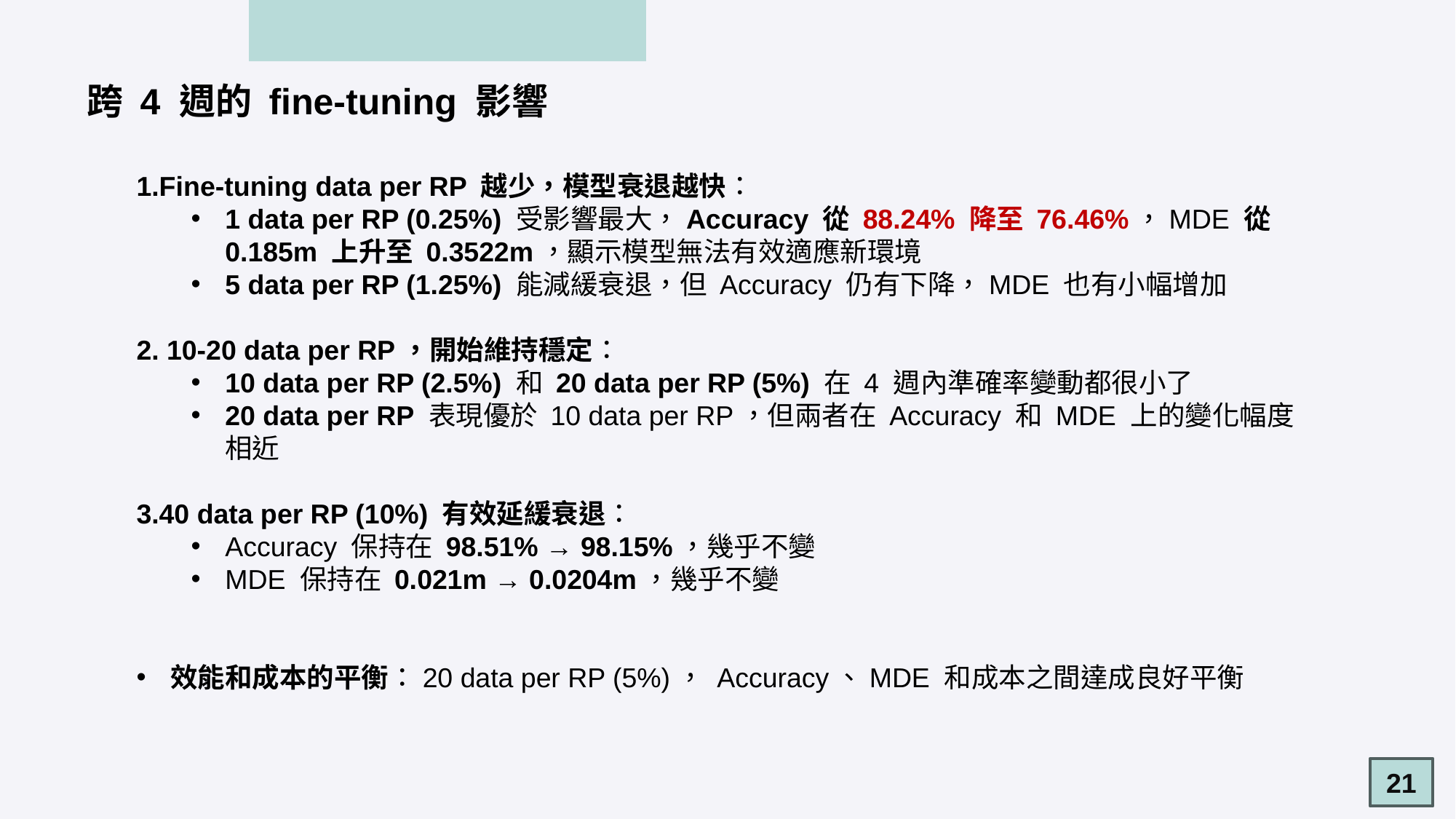

跨 4 週的 fine-tuning 影響
Fine-tuning data per RP 越少，模型衰退越快：
1 data per RP (0.25%) 受影響最大，Accuracy 從 88.24% 降至 76.46%，MDE 從 0.185m 上升至 0.3522m，顯示模型無法有效適應新環境
5 data per RP (1.25%) 能減緩衰退，但 Accuracy 仍有下降，MDE 也有小幅增加

 10-20 data per RP，開始維持穩定：
10 data per RP (2.5%) 和 20 data per RP (5%) 在 4 週內準確率變動都很小了
20 data per RP 表現優於 10 data per RP，但兩者在 Accuracy 和 MDE 上的變化幅度相近

40 data per RP (10%) 有效延緩衰退：
Accuracy 保持在 98.51% → 98.15%，幾乎不變
MDE 保持在 0.021m → 0.0204m，幾乎不變

效能和成本的平衡：20 data per RP (5%)， Accuracy、MDE 和成本之間達成良好平衡
21